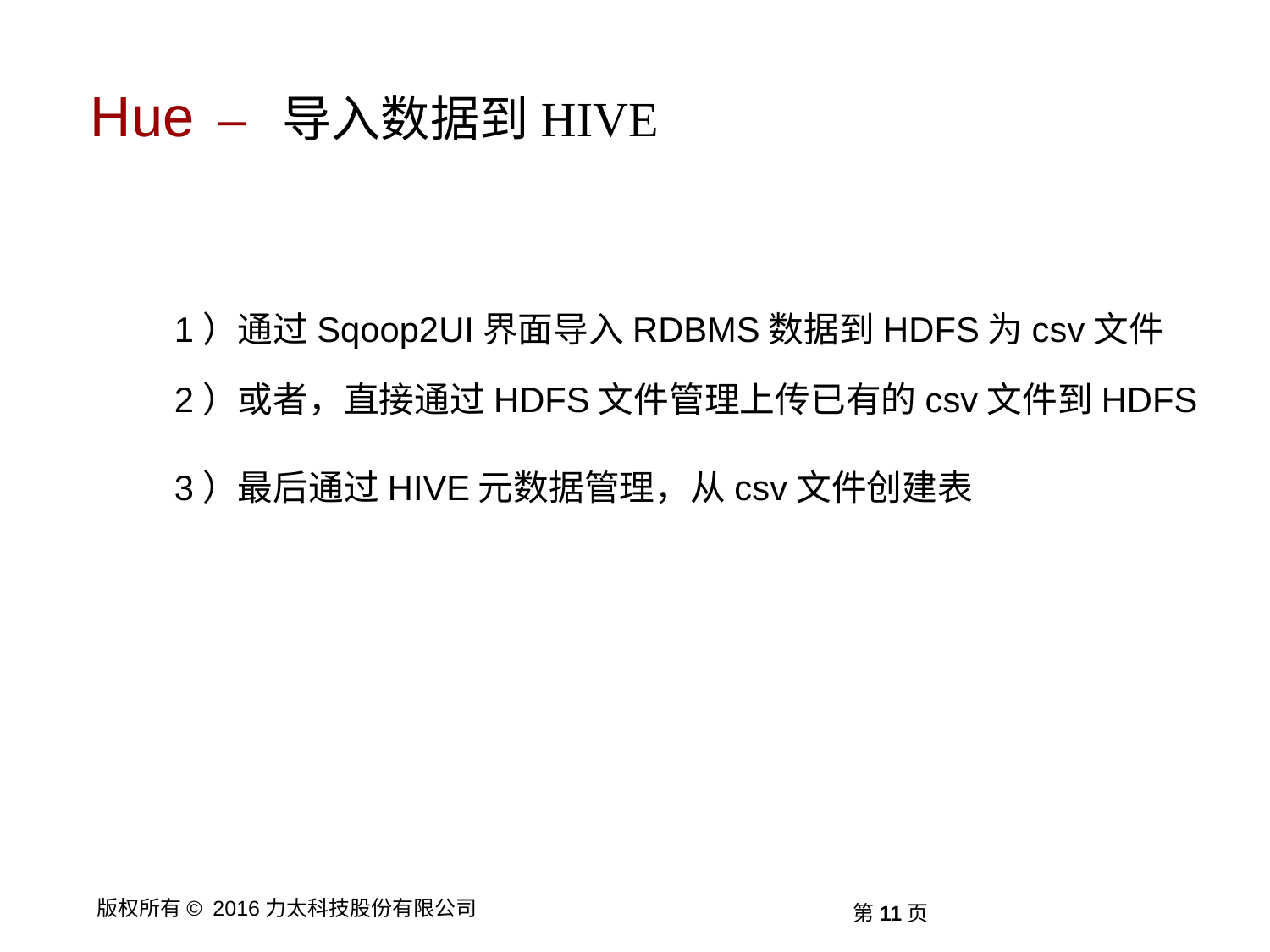

Hue  –  导入数据到HIVE
1）通过Sqoop2UI界面导入RDBMS数据到HDFS为csv文件

2）或者，直接通过HDFS文件管理上传已有的csv文件到HDFS

3）最后通过HIVE元数据管理，从csv文件创建表
版权所有©  2016力太科技股份有限公司
第11页